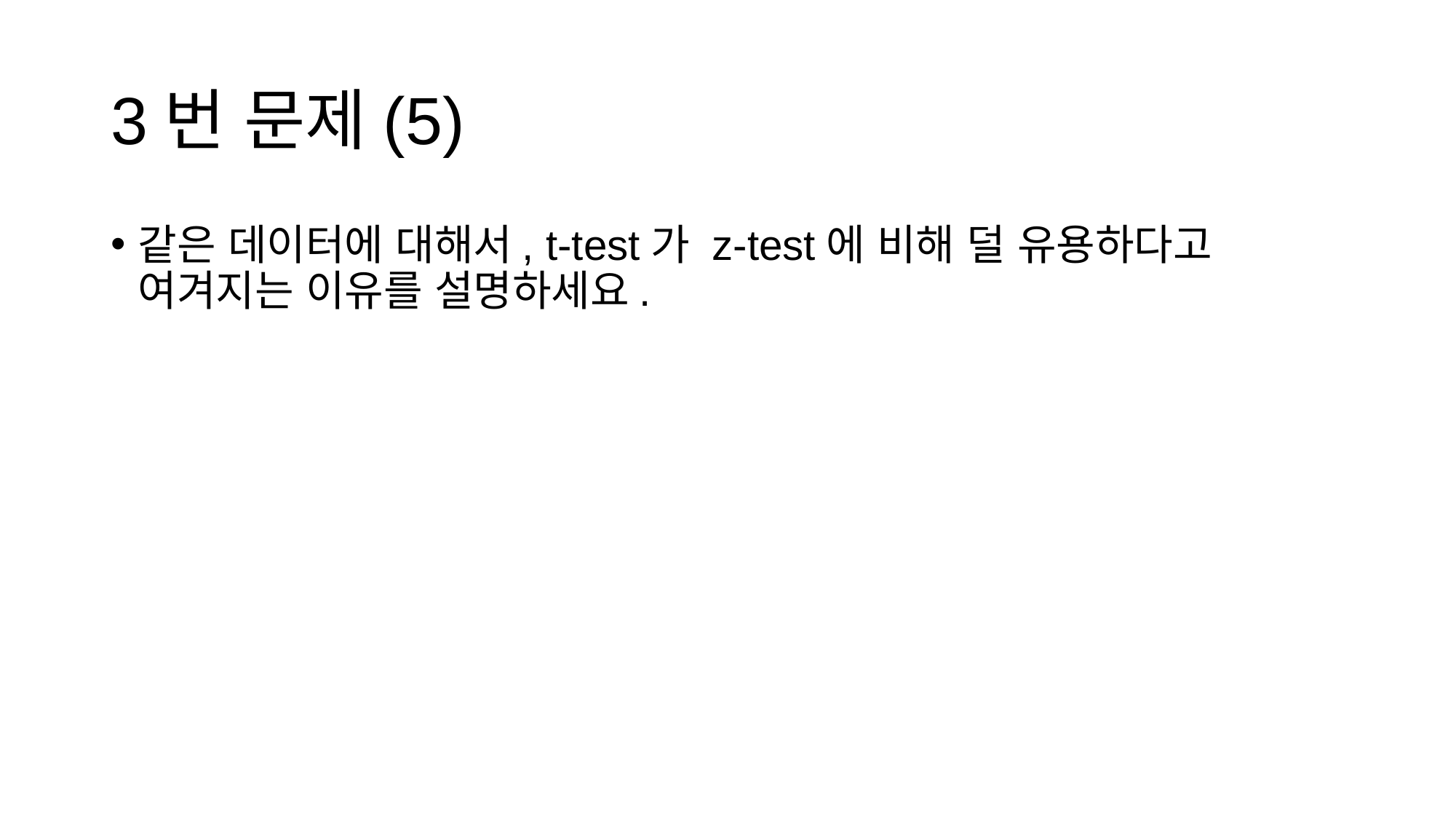

# 3번 문제(5)
같은 데이터에 대해서, t-test가 z-test에 비해 덜 유용하다고 여겨지는 이유를 설명하세요.